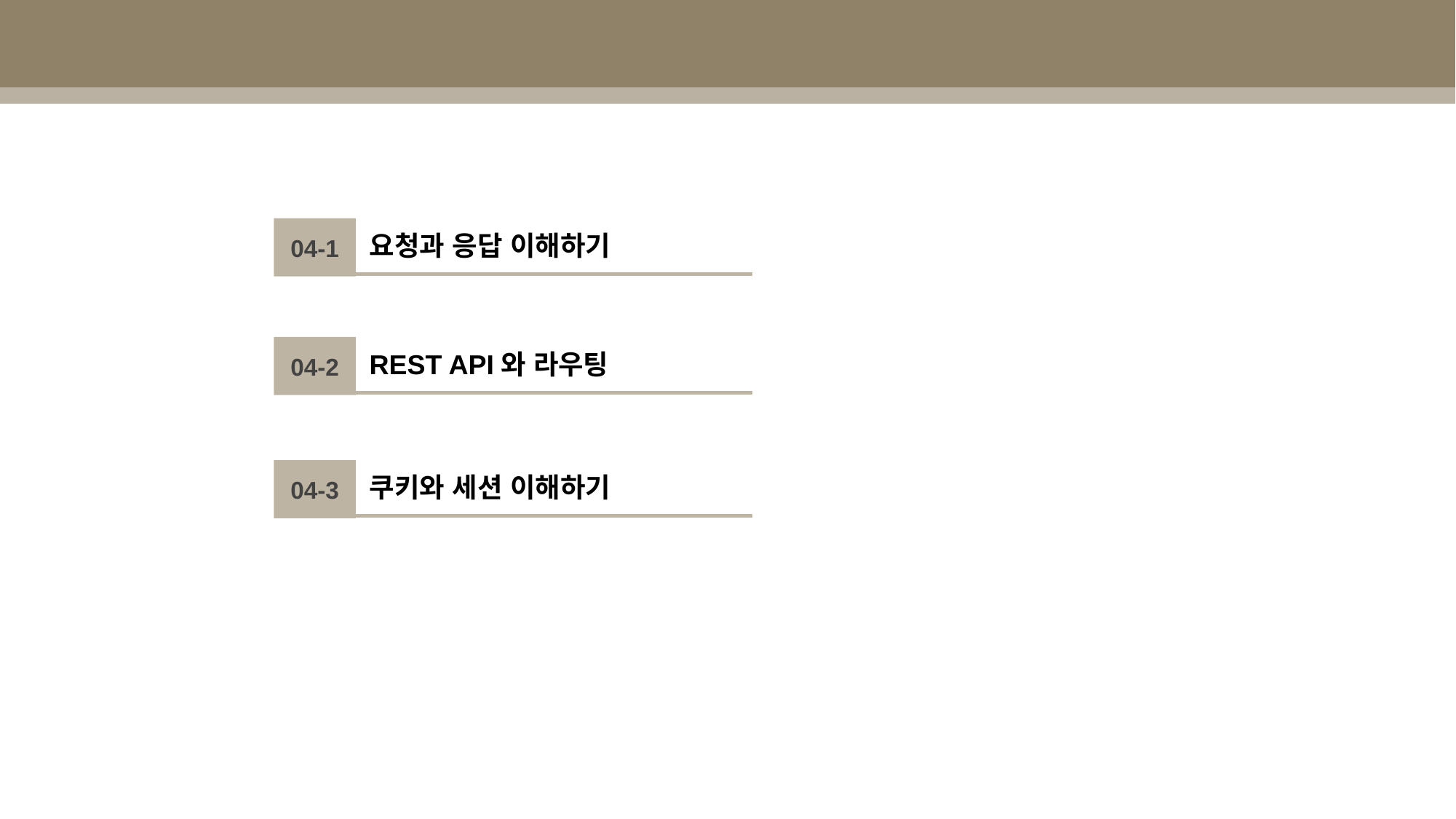

04-1
요청과 응답 이해하기
04-2
REST API와 라우팅
04-3
쿠키와 세션 이해하기